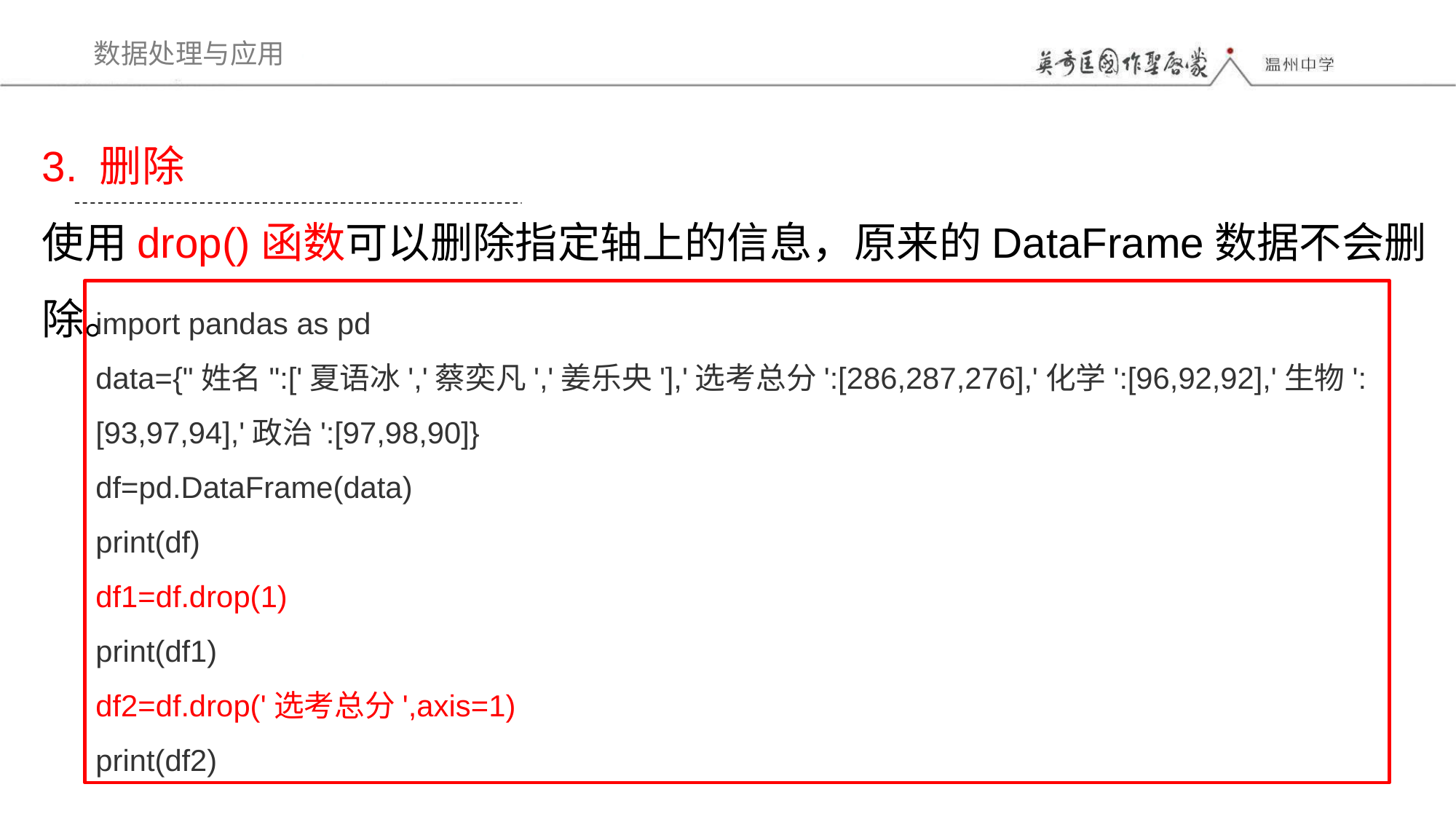

3. 删除
使用drop()函数可以删除指定轴上的信息，原来的DataFrame数据不会删除。
import pandas as pd
data={"姓名":['夏语冰','蔡奕凡','姜乐央'],'选考总分':[286,287,276],'化学':[96,92,92],'生物':[93,97,94],'政治':[97,98,90]}
df=pd.DataFrame(data)
print(df)
df1=df.drop(1)
print(df1)
df2=df.drop('选考总分',axis=1)
print(df2)